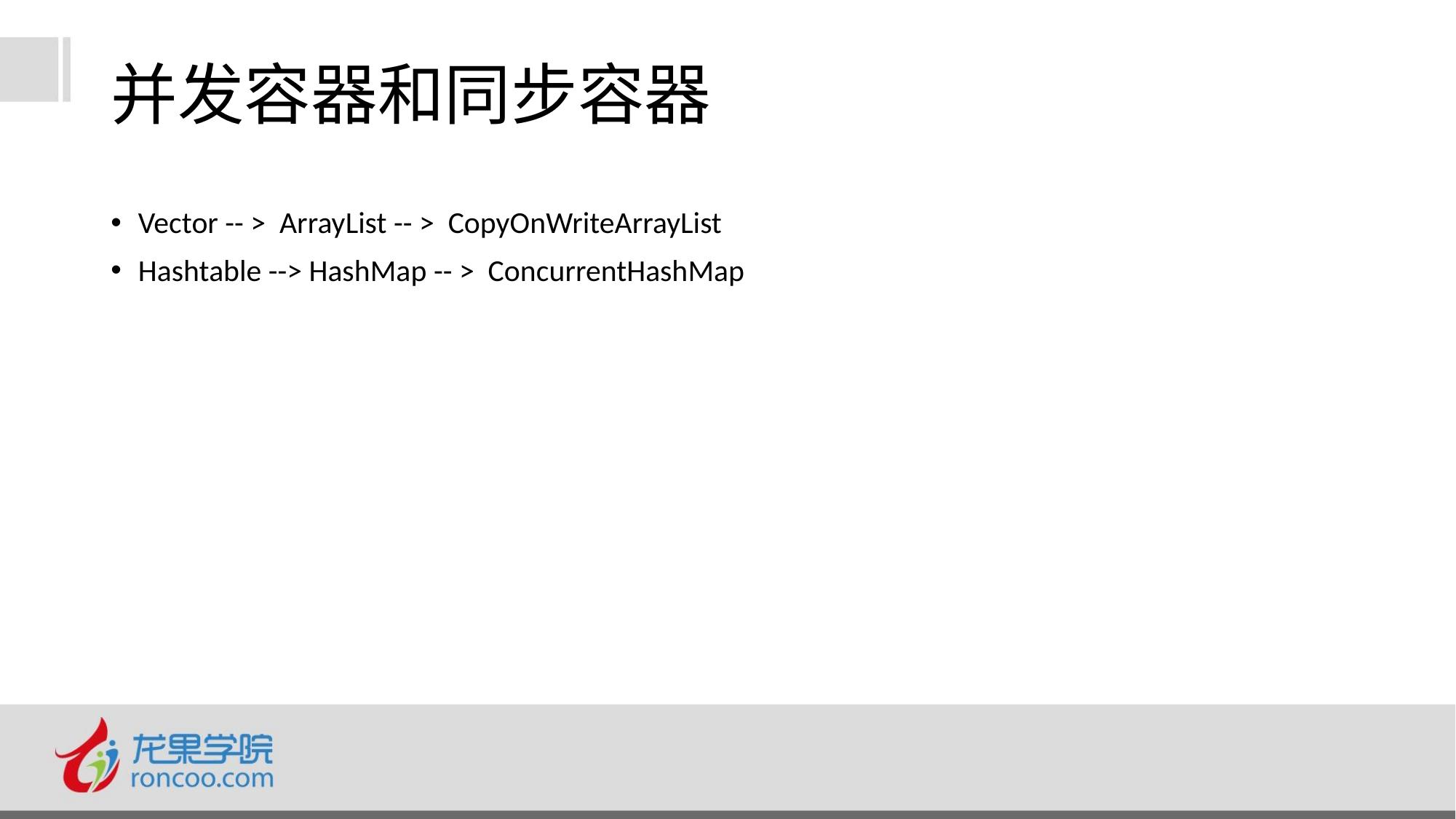

# 并发容器和同步容器
Vector -- >  ArrayList -- >  CopyOnWriteArrayList
Hashtable --> HashMap -- >  ConcurrentHashMap